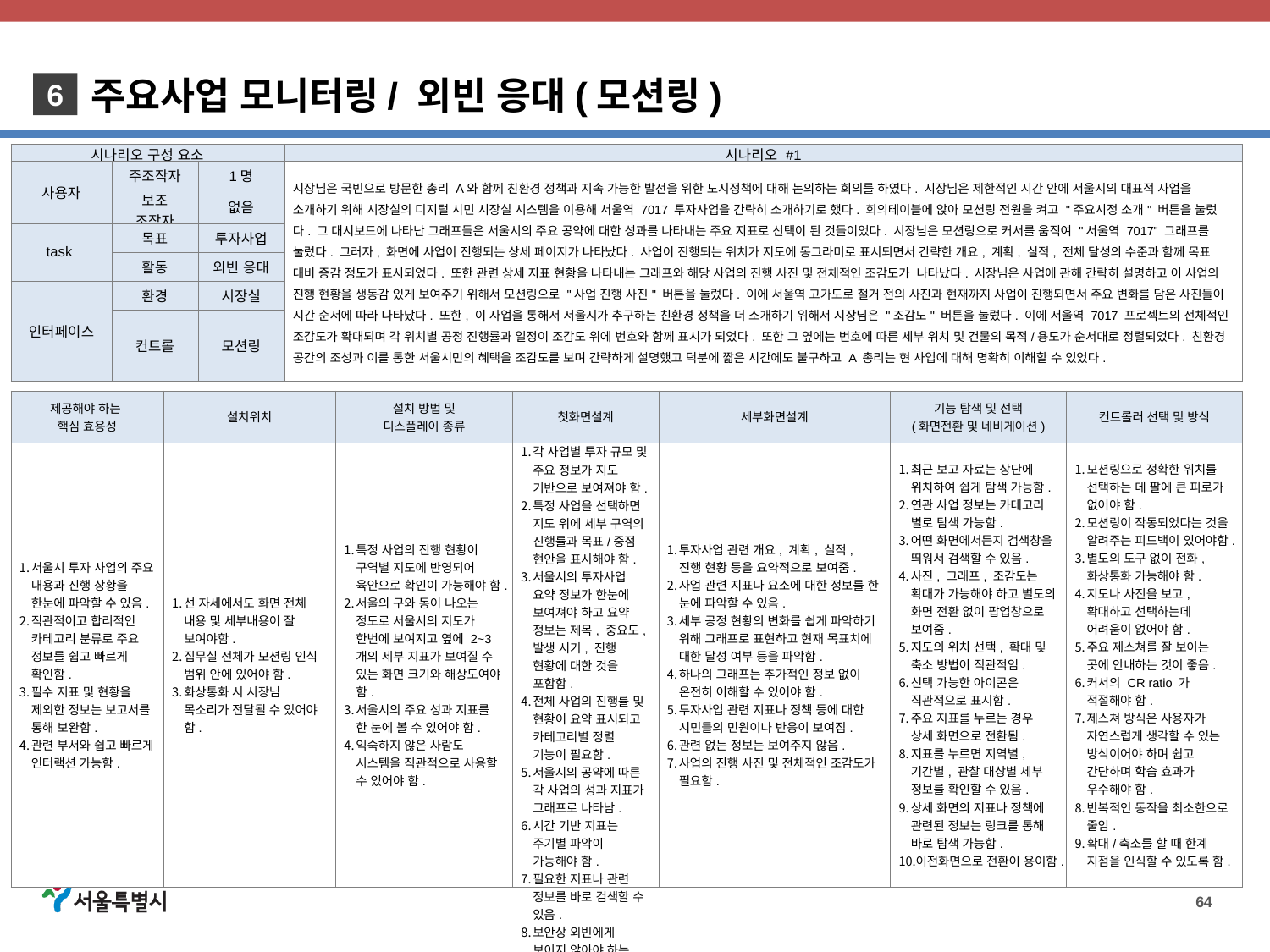

주요사업 모니터링/ 외빈 응대(모션링)
6
| 시나리오 구성 요소 |  |  | 시나리오 #1 |
| --- | --- | --- | --- |
| 사용자 | 주조작자 | 1명 | 시장님은 국빈으로 방문한 총리 A와 함께 친환경 정책과 지속 가능한 발전을 위한 도시정책에 대해 논의하는 회의를 하였다. 시장님은 제한적인 시간 안에 서울시의 대표적 사업을 소개하기 위해 시장실의 디지털 시민 시장실 시스템을 이용해 서울역 7017 투자사업을 간략히 소개하기로 했다. 회의테이블에 앉아 모션링 전원을 켜고 "주요시정 소개" 버튼을 눌렀다. 그 대시보드에 나타난 그래프들은 서울시의 주요 공약에 대한 성과를 나타내는 주요 지표로 선택이 된 것들이었다. 시장님은 모션링으로 커서를 움직여 "서울역 7017" 그래프를 눌렀다. 그러자, 화면에 사업이 진행되는 상세 페이지가 나타났다. 사업이 진행되는 위치가 지도에 동그라미로 표시되면서 간략한 개요, 계획, 실적, 전체 달성의 수준과 함께 목표 대비 증감 정도가 표시되었다. 또한 관련 상세 지표 현황을 나타내는 그래프와 해당 사업의 진행 사진 및 전체적인 조감도가 나타났다. 시장님은 사업에 관해 간략히 설명하고 이 사업의 진행 현황을 생동감 있게 보여주기 위해서 모션링으로 "사업 진행 사진" 버튼을 눌렀다. 이에 서울역 고가도로 철거 전의 사진과 현재까지 사업이 진행되면서 주요 변화를 담은 사진들이 시간 순서에 따라 나타났다. 또한, 이 사업을 통해서 서울시가 추구하는 친환경 정책을 더 소개하기 위해서 시장님은 "조감도" 버튼을 눌렀다. 이에 서울역 7017 프로젝트의 전체적인 조감도가 확대되며 각 위치별 공정 진행률과 일정이 조감도 위에 번호와 함께 표시가 되었다. 또한 그 옆에는 번호에 따른 세부 위치 및 건물의 목적/용도가 순서대로 정렬되었다. 친환경 공간의 조성과 이를 통한 서울시민의 혜택을 조감도를 보며 간략하게 설명했고 덕분에 짧은 시간에도 불구하고 A 총리는 현 사업에 대해 명확히 이해할 수 있었다. |
|  | 보조 조작자 | 없음 |  |
| task | 목표 | 투자사업 |  |
|  | 활동 | 외빈 응대 |  |
| 인터페이스 | 환경 | 시장실 |  |
|  | 컨트롤 | 모션링 |  |
| 제공해야 하는 핵심 효용성 | 설치위치 | 설치 방법 및 디스플레이 종류 | 첫화면설계 | 세부화면설계 | 기능 탐색 및 선택 (화면전환 및 네비게이션) | 컨트롤러 선택 및 방식 |
| --- | --- | --- | --- | --- | --- | --- |
| 서울시 투자 사업의 주요 내용과 진행 상황을 한눈에 파악할 수 있음. 직관적이고 합리적인 카테고리 분류로 주요 정보를 쉽고 빠르게 확인함. 필수 지표 및 현황을 제외한 정보는 보고서를 통해 보완함. 관련 부서와 쉽고 빠르게 인터랙션 가능함. | 선 자세에서도 화면 전체 내용 및 세부내용이 잘 보여야함. 집무실 전체가 모션링 인식 범위 안에 있어야 함. 화상통화 시 시장님 목소리가 전달될 수 있어야 함. | 특정 사업의 진행 현황이 구역별 지도에 반영되어 육안으로 확인이 가능해야 함. 서울의 구와 동이 나오는 정도로 서울시의 지도가 한번에 보여지고 옆에 2~3개의 세부 지표가 보여질 수 있는 화면 크기와 해상도여야 함. 서울시의 주요 성과 지표를 한 눈에 볼 수 있어야 함. 익숙하지 않은 사람도 시스템을 직관적으로 사용할 수 있어야 함. | 각 사업별 투자 규모 및 주요 정보가 지도 기반으로 보여져야 함. 특정 사업을 선택하면 지도 위에 세부 구역의 진행률과 목표/중점 현안을 표시해야 함. 서울시의 투자사업 요약 정보가 한눈에 보여져야 하고 요약 정보는 제목, 중요도, 발생 시기, 진행 현황에 대한 것을 포함함. 전체 사업의 진행률 및 현황이 요약 표시되고 카테고리별 정렬 기능이 필요함. 서울시의 공약에 따른 각 사업의 성과 지표가 그래프로 나타남. 시간 기반 지표는 주기별 파악이 가능해야 함. 필요한 지표나 관련 정보를 바로 검색할 수 있음. 보안상 외빈에게 보이지 않아야 하는 정보는 가릴 수 있음. | 투자사업 관련 개요, 계획, 실적, 진행 현황 등을 요약적으로 보여줌. 사업 관련 지표나 요소에 대한 정보를 한 눈에 파악할 수 있음. 세부 공정 현황의 변화를 쉽게 파악하기 위해 그래프로 표현하고 현재 목표치에 대한 달성 여부 등을 파악함. 하나의 그래프는 추가적인 정보 없이 온전히 이해할 수 있어야 함. 투자사업 관련 지표나 정책 등에 대한 시민들의 민원이나 반응이 보여짐. 관련 없는 정보는 보여주지 않음. 사업의 진행 사진 및 전체적인 조감도가 필요함. | 최근 보고 자료는 상단에 위치하여 쉽게 탐색 가능함. 연관 사업 정보는 카테고리 별로 탐색 가능함. 어떤 화면에서든지 검색창을 띄워서 검색할 수 있음. 사진, 그래프, 조감도는 확대가 가능해야 하고 별도의 화면 전환 없이 팝업창으로 보여줌. 지도의 위치 선택, 확대 및 축소 방법이 직관적임. 선택 가능한 아이콘은 직관적으로 표시함. 주요 지표를 누르는 경우 상세 화면으로 전환됨. 지표를 누르면 지역별, 기간별, 관찰 대상별 세부 정보를 확인할 수 있음. 상세 화면의 지표나 정책에 관련된 정보는 링크를 통해 바로 탐색 가능함. 이전화면으로 전환이 용이함. | 모션링으로 정확한 위치를 선택하는 데 팔에 큰 피로가 없어야 함. 모션링이 작동되었다는 것을 알려주는 피드백이 있어야함. 별도의 도구 없이 전화, 화상통화 가능해야 함. 지도나 사진을 보고, 확대하고 선택하는데 어려움이 없어야 함. 주요 제스쳐를 잘 보이는 곳에 안내하는 것이 좋음. 커서의 CR ratio 가 적절해야 함. 제스쳐 방식은 사용자가 자연스럽게 생각할 수 있는 방식이어야 하며 쉽고 간단하며 학습 효과가 우수해야 함. 반복적인 동작을 최소한으로 줄임. 확대/축소를 할 때 한계 지점을 인식할 수 있도록 함. |